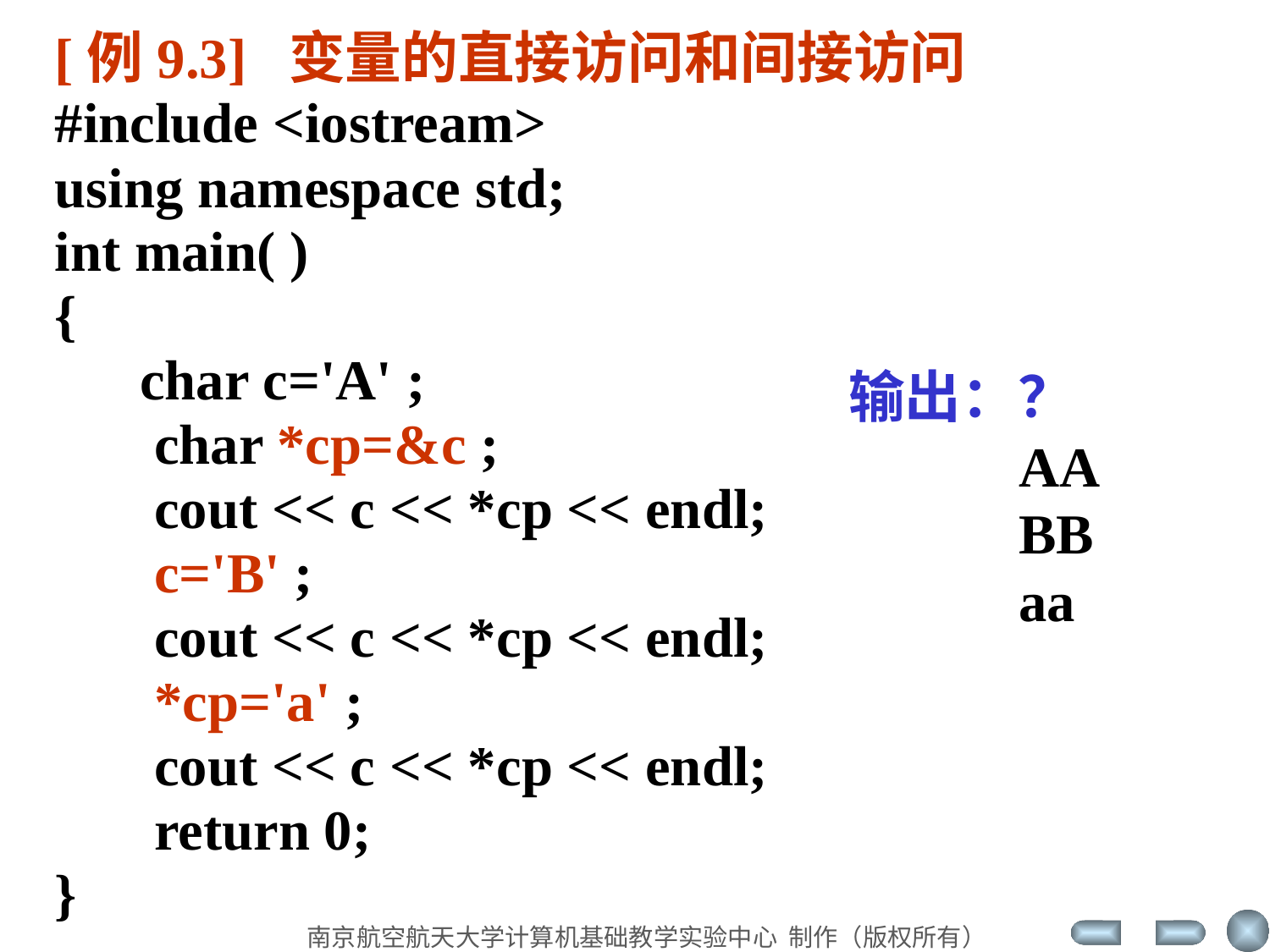

[例9.3]  变量的直接访问和间接访问
#include <iostream>
using namespace std;
int main( )
{
      char c='A' ;
       char *cp=&c ;
       cout << c << *cp << endl;
       c='B' ;
       cout << c << *cp << endl;
       *cp='a' ;
       cout << c << *cp << endl;
       return 0;
}
输出：？
            AA
            BB
            aa